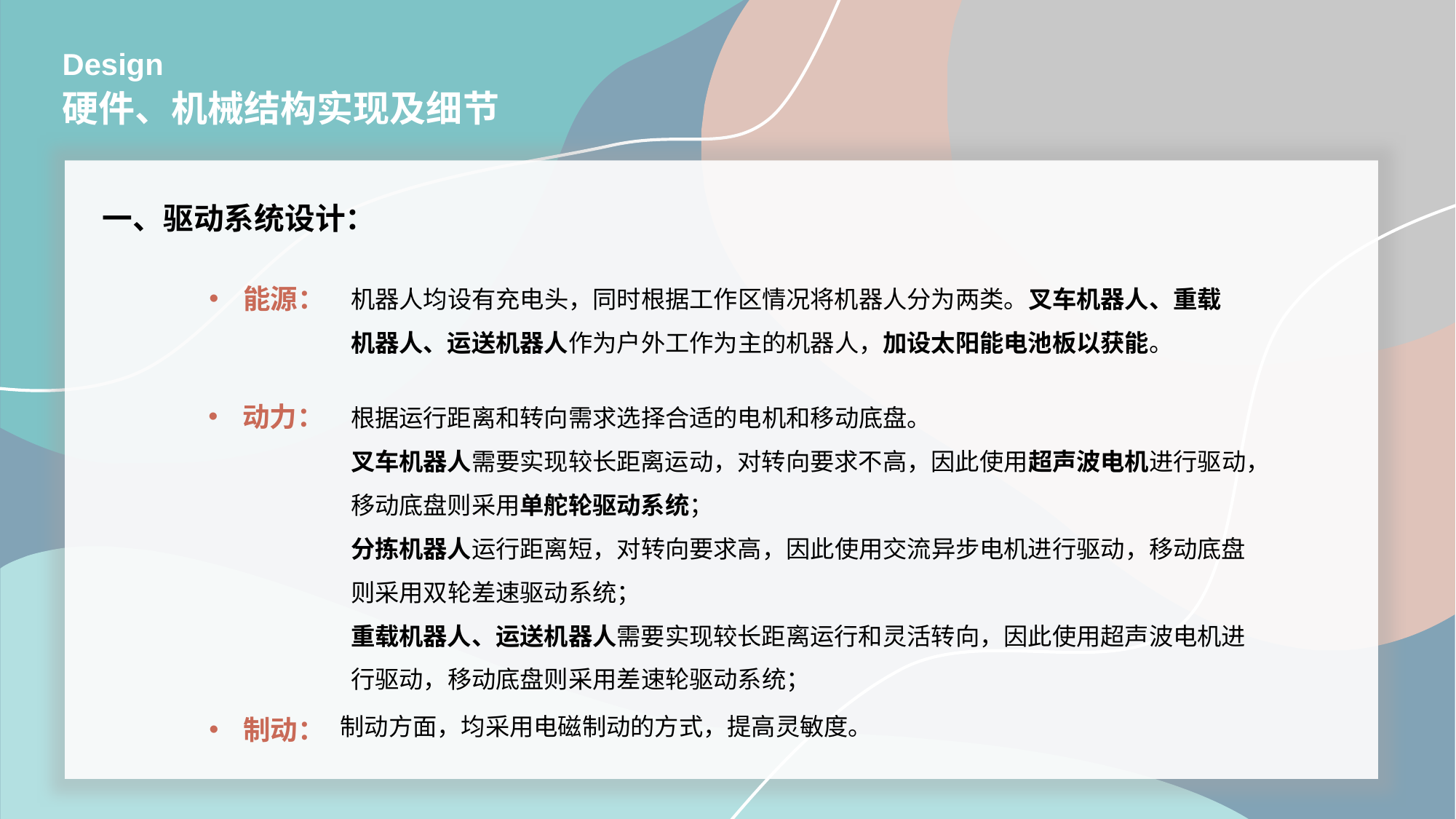

Design
硬件、机械结构实现及细节

一、驱动系统设计：
能源：
机器人均设有充电头，同时根据工作区情况将机器人分为两类。叉车机器人、重载机器人、运送机器人作为户外工作为主的机器人，加设太阳能电池板以获能。
动力：
根据运行距离和转向需求选择合适的电机和移动底盘。
叉车机器人需要实现较长距离运动，对转向要求不高，因此使用超声波电机进行驱动，移动底盘则采用单舵轮驱动系统；
分拣机器人运行距离短，对转向要求高，因此使用交流异步电机进行驱动，移动底盘则采用双轮差速驱动系统；
重载机器人、运送机器人需要实现较长距离运行和灵活转向，因此使用超声波电机进行驱动，移动底盘则采用差速轮驱动系统；

制动：
制动方面，均采用电磁制动的方式，提高灵敏度。
51PPT模板网   www.51pp tmoban.com